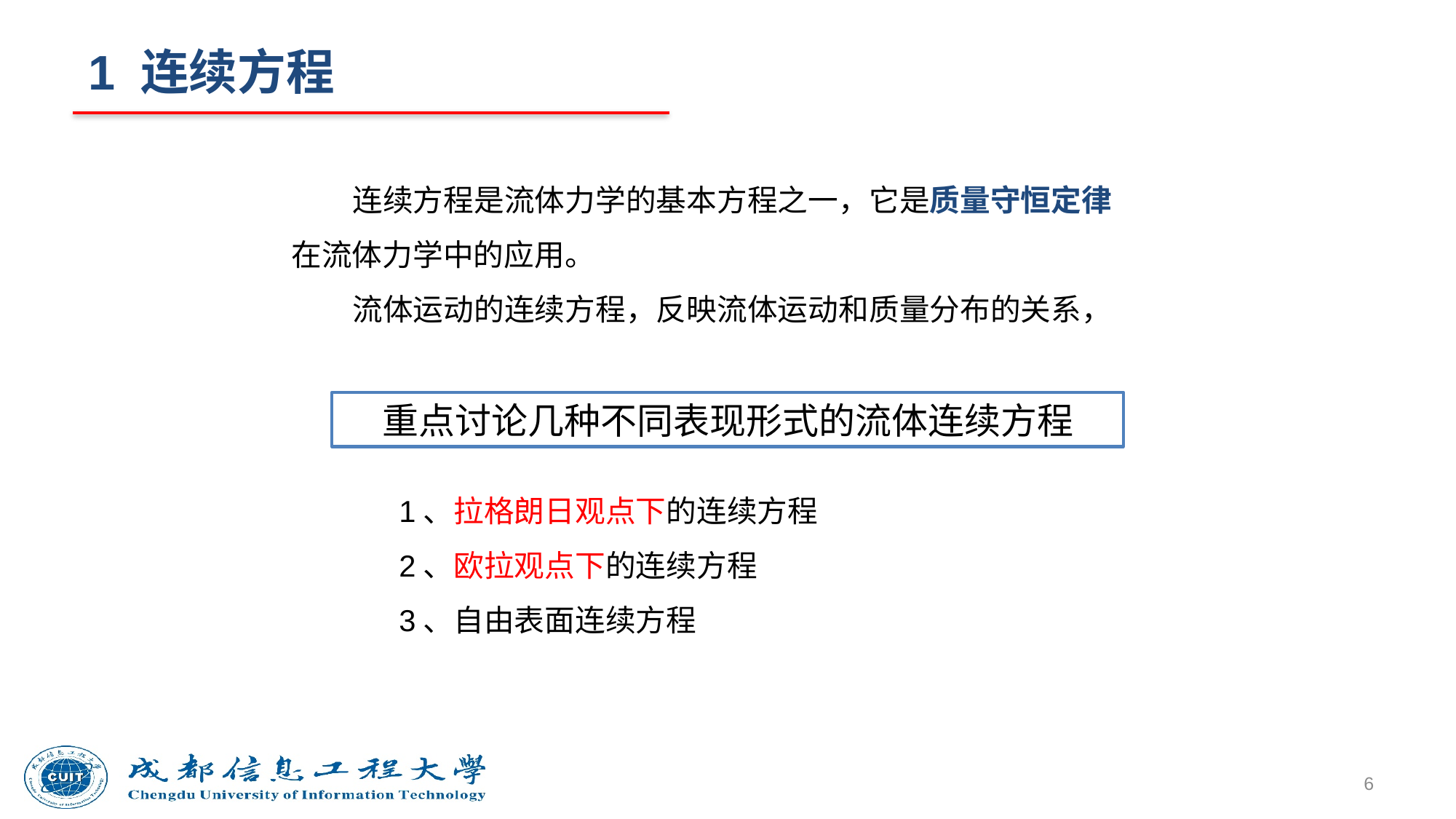

# 1 连续方程
        连续方程是流体力学的基本方程之一，它是质量守恒定律在流体力学中的应用。
        流体运动的连续方程，反映流体运动和质量分布的关系，
重点讨论几种不同表现形式的流体连续方程
1、拉格朗日观点下的连续方程
2、欧拉观点下的连续方程
3、自由表面连续方程
6